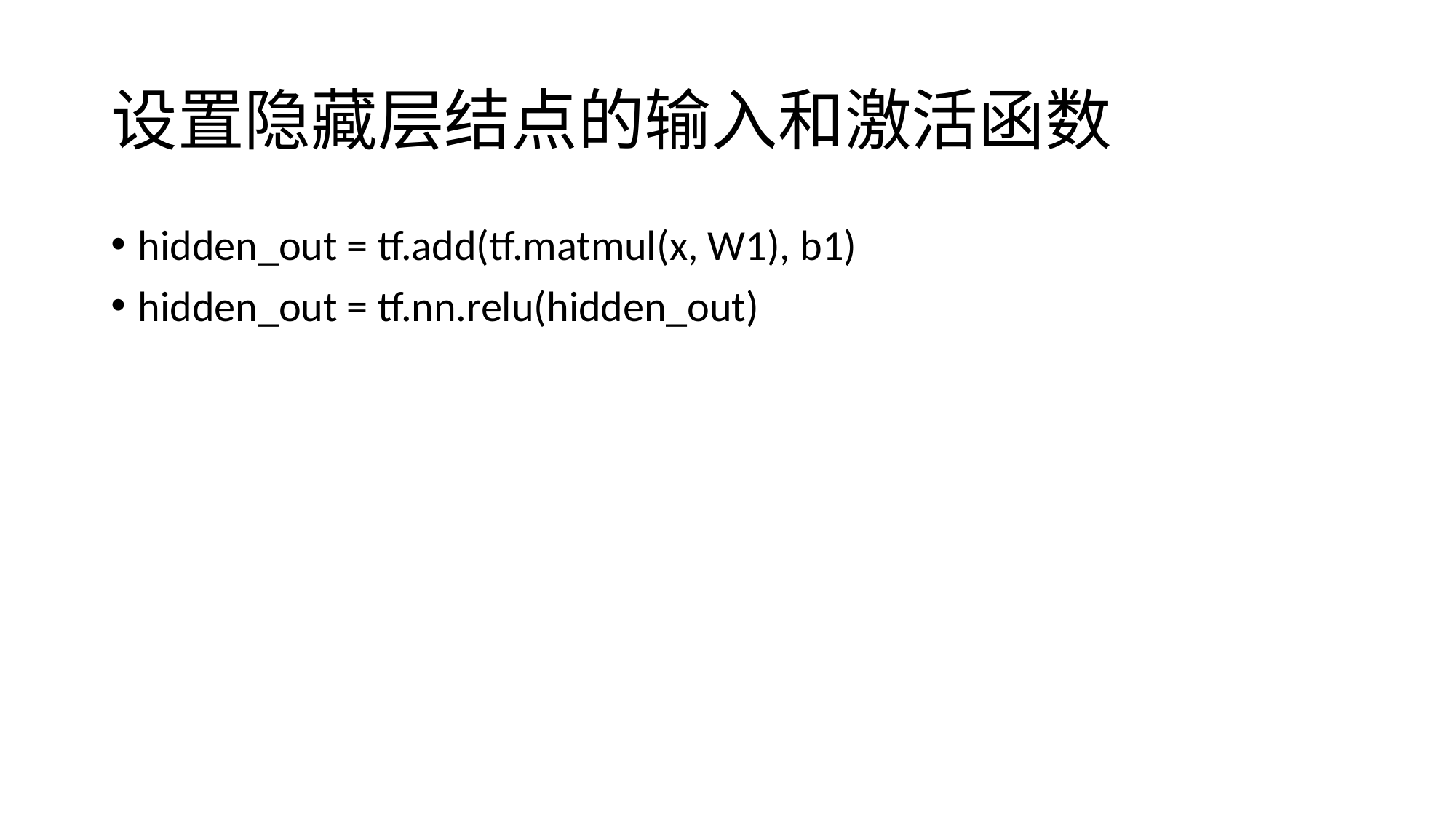

# 设置隐藏层结点的输入和激活函数
hidden_out = tf.add(tf.matmul(x, W1), b1)
hidden_out = tf.nn.relu(hidden_out)